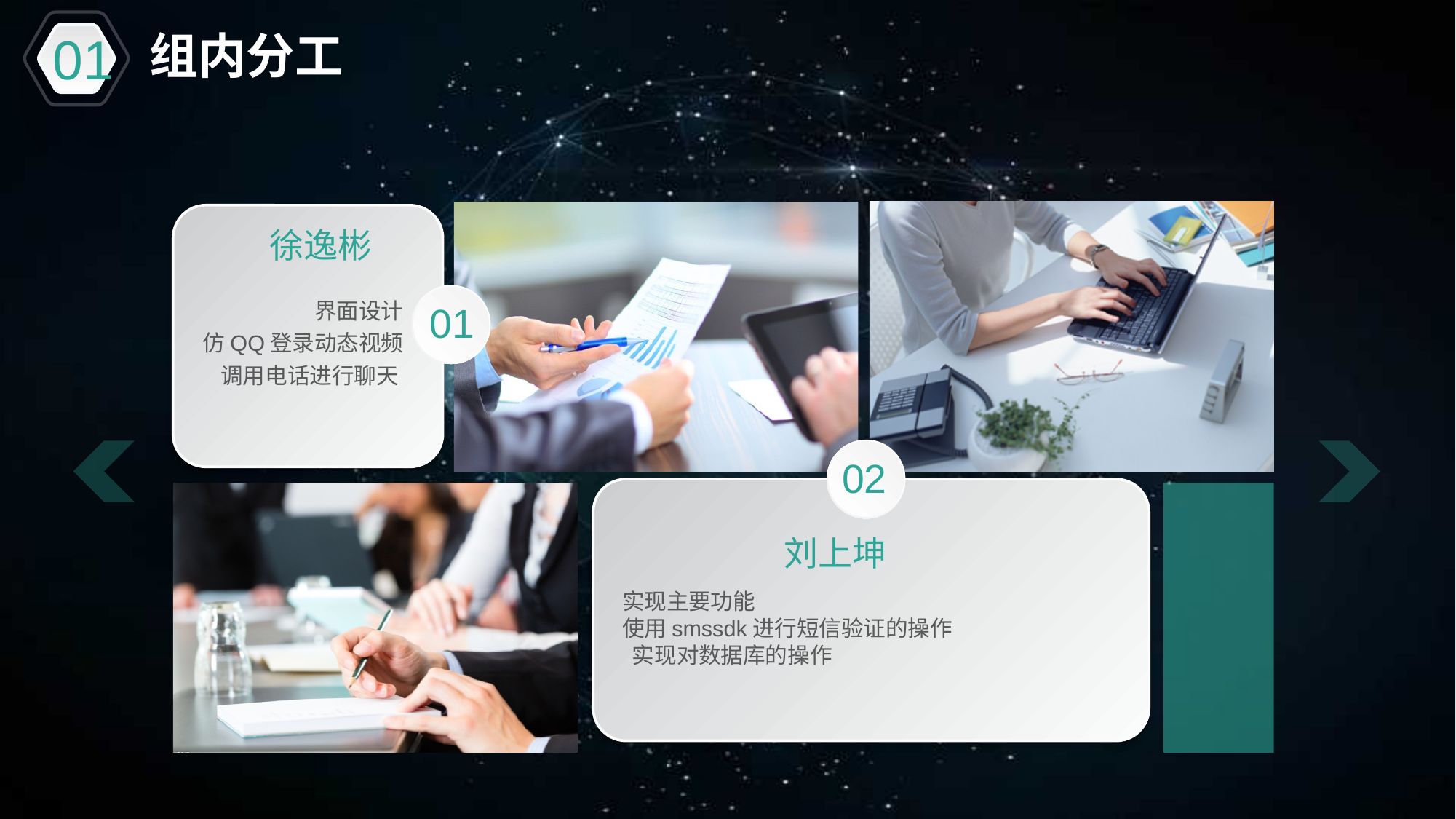

01
组内分工

徐逸彬
界面设计
仿QQ登录动态视频
调用电话进行聊天

01

02

刘上坤
实现主要功能
使用smssdk进行短信验证的操作
 实现对数据库的操作
延迟符